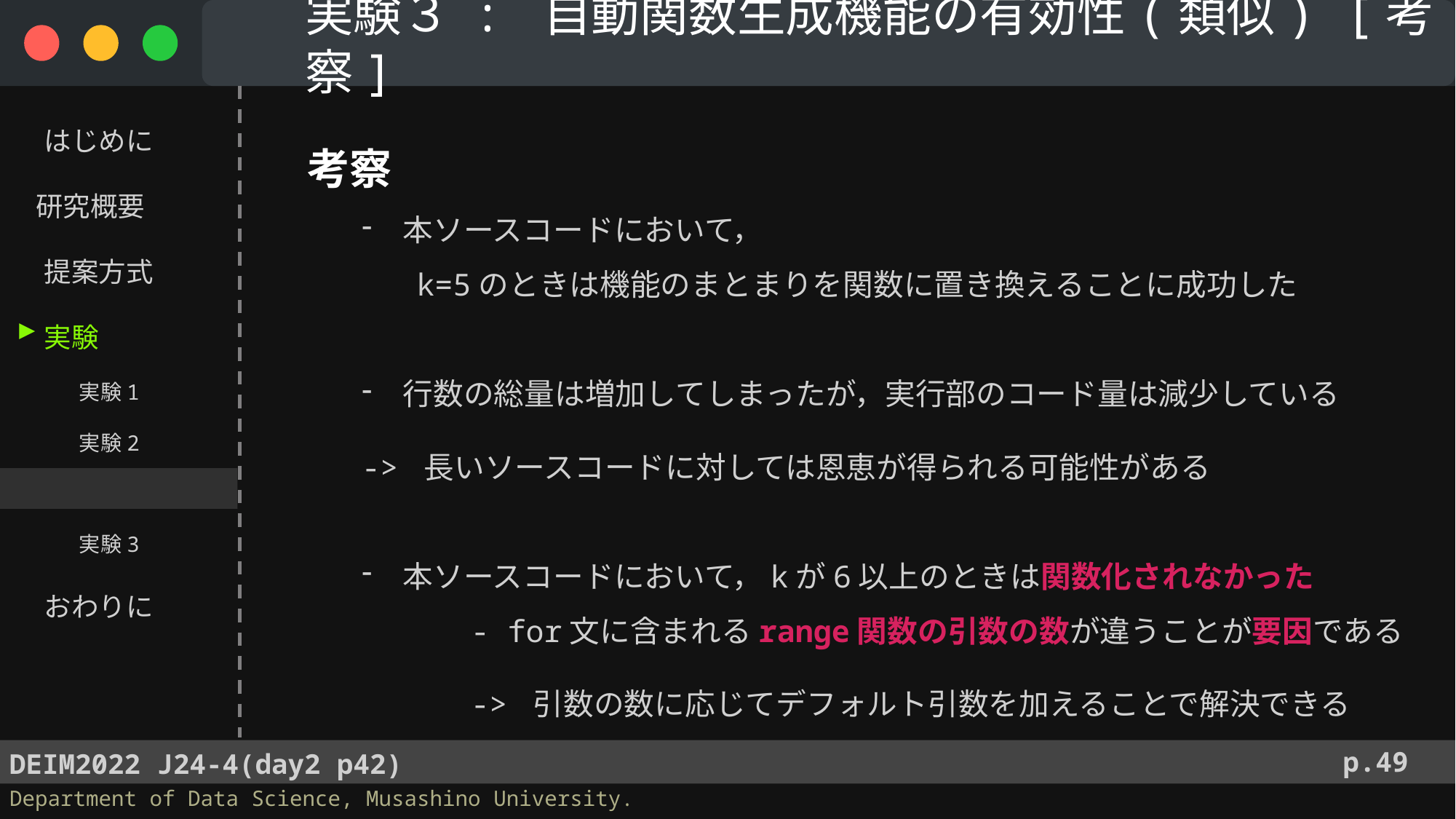

実験３ : 自動関数生成機能の有効性(類似) [考察]
　 はじめに
   研究概要
　 提案方式
　 実験
　　　 実験1
　　　 実験2
　　　 実験3
　 おわりに

考察
本ソースコードにおいて，
   k=5のときは機能のまとまりを関数に置き換えることに成功した

行数の総量は増加してしまったが，実行部のコード量は減少している
-> 長いソースコードに対しては恩恵が得られる可能性がある

本ソースコードにおいて，kが6以上のときは関数化されなかった
	- for文に含まれるrange関数の引数の数が違うことが要因である
	-> 引数の数に応じてデフォルト引数を加えることで解決できる
▶︎

p.49